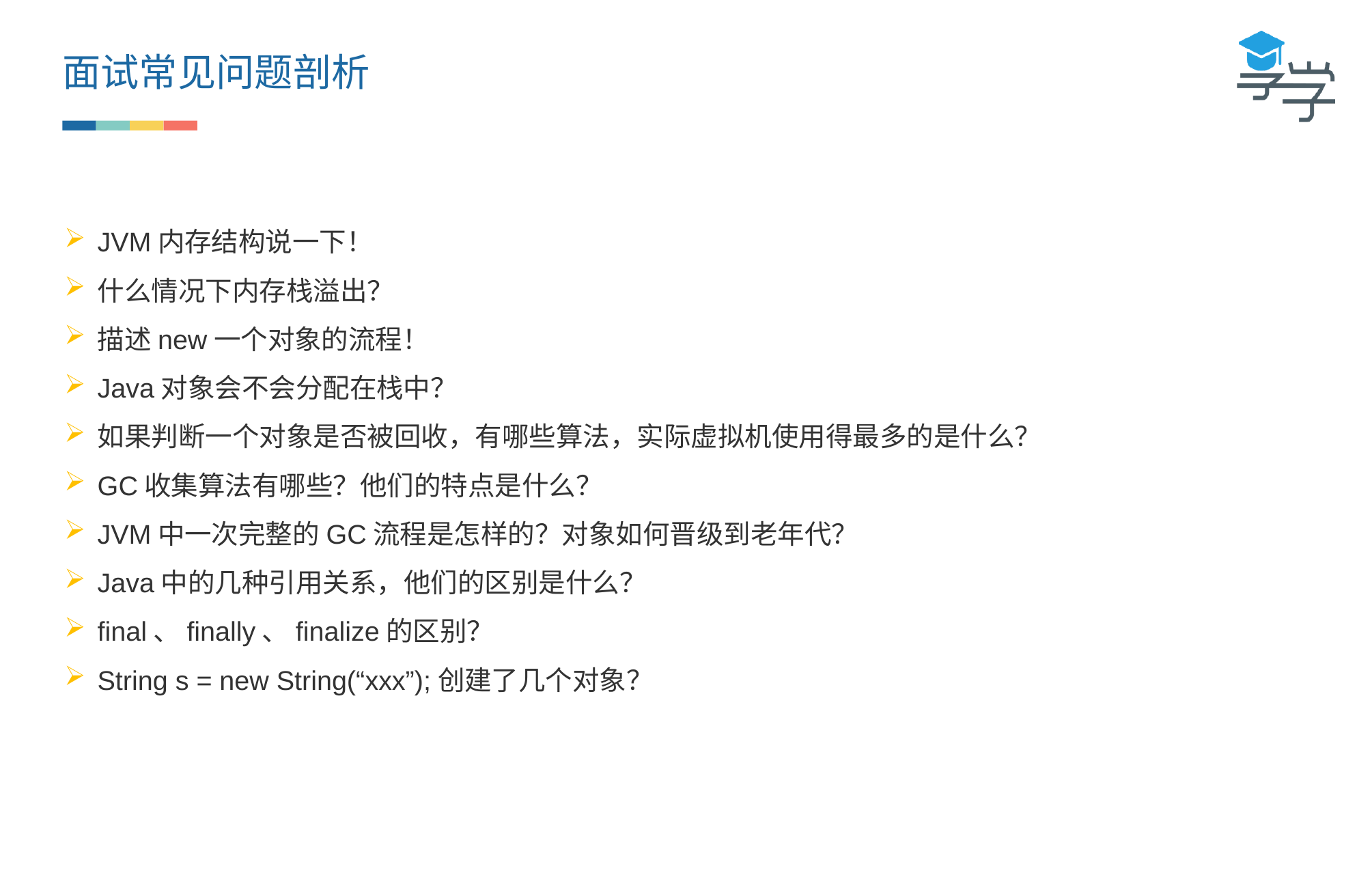

面试常见问题剖析

JVM内存结构说一下！
什么情况下内存栈溢出？
描述new一个对象的流程！
Java对象会不会分配在栈中？
如果判断一个对象是否被回收，有哪些算法，实际虚拟机使用得最多的是什么？
GC收集算法有哪些？他们的特点是什么？
JVM中一次完整的GC流程是怎样的？对象如何晋级到老年代？
Java中的几种引用关系，他们的区别是什么？
final、finally、finalize的区别？
String s = new String(“xxx”);创建了几个对象？